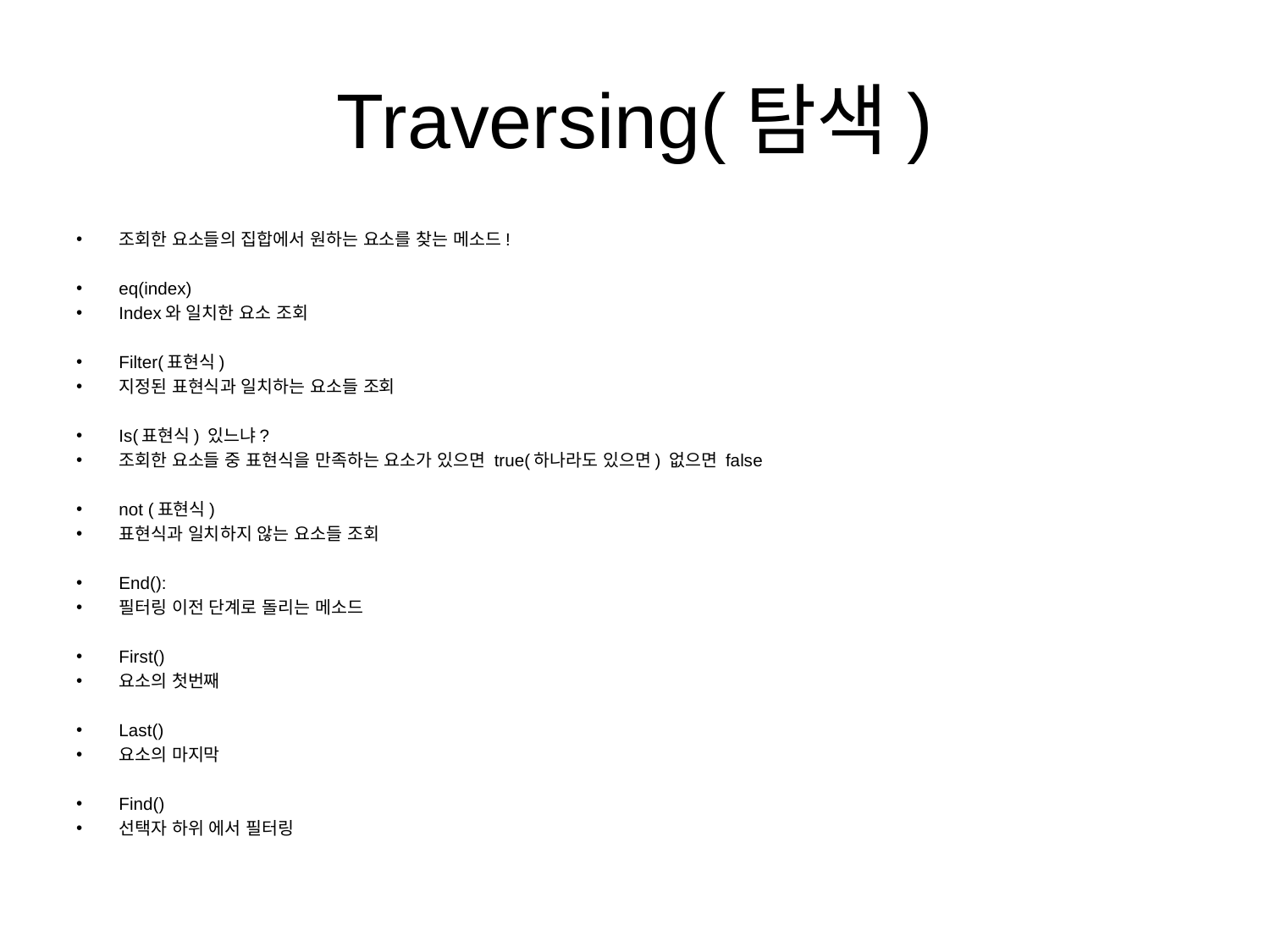

# Traversing(탐색)
조회한 요소들의 집합에서 원하는 요소를 찾는 메소드!

eq(index)
Index와 일치한 요소 조회

Filter(표현식)
지정된 표현식과 일치하는 요소들 조회

Is(표현식) 있느냐?
조회한 요소들 중 표현식을 만족하는 요소가 있으면 true(하나라도 있으면) 없으면 false

not (표현식)
표현식과 일치하지 않는 요소들 조회

End():
필터링 이전 단계로 돌리는 메소드

First()
요소의 첫번째

Last()
요소의 마지막

Find()
선택자 하위 에서 필터링